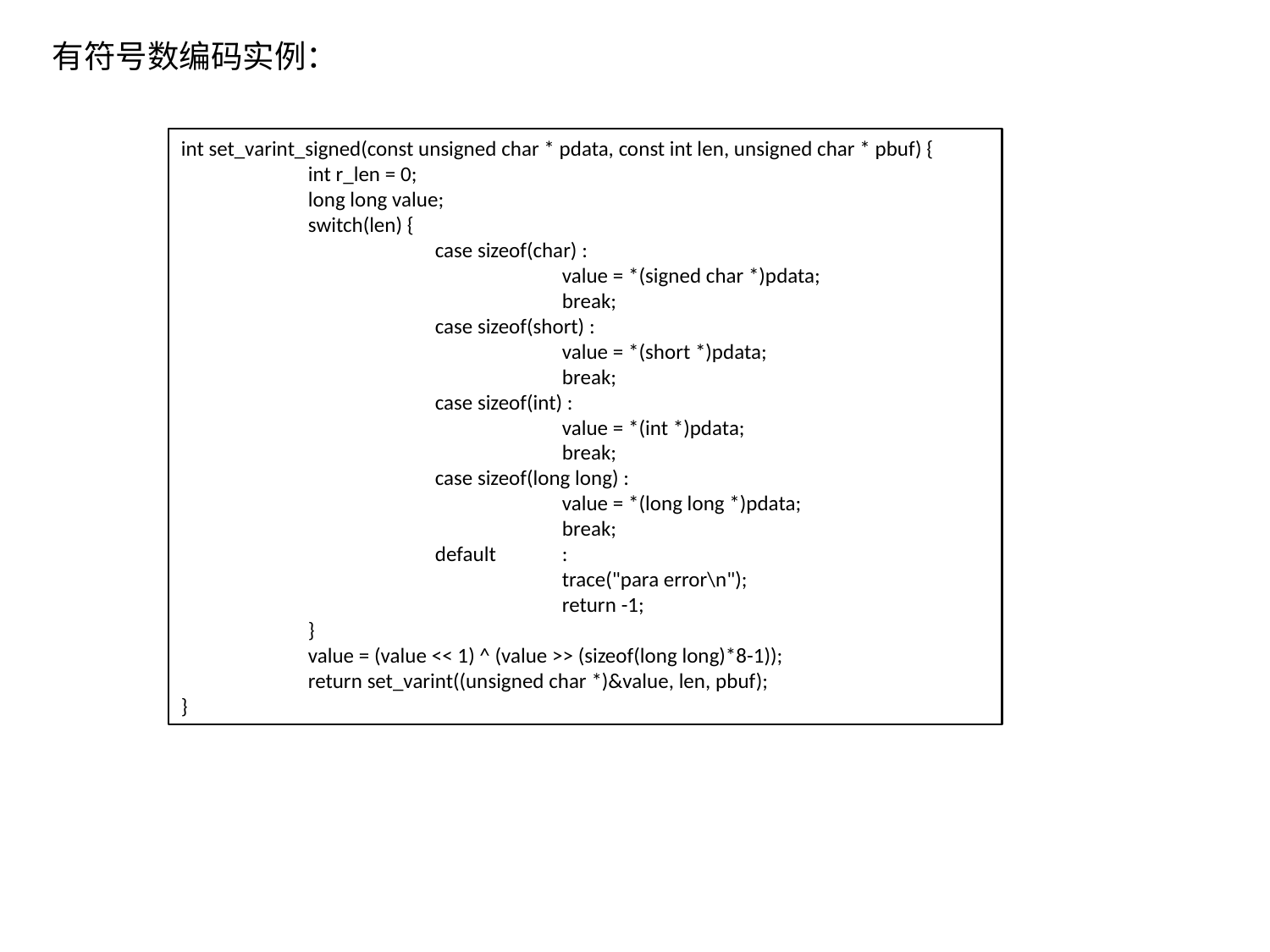

有符号数编码实例：
int set_varint_signed(const unsigned char * pdata, const int len, unsigned char * pbuf) {
	int r_len = 0;
	long long value;
	switch(len) {
		case sizeof(char) :
			value = *(signed char *)pdata;
			break;
		case sizeof(short) :
			value = *(short *)pdata;
			break;
		case sizeof(int) :
			value = *(int *)pdata;
			break;
		case sizeof(long long) :
			value = *(long long *)pdata;
			break;
		default	:
			trace("para error\n");
			return -1;
	}
	value = (value << 1) ^ (value >> (sizeof(long long)*8-1));
	return set_varint((unsigned char *)&value, len, pbuf);
}